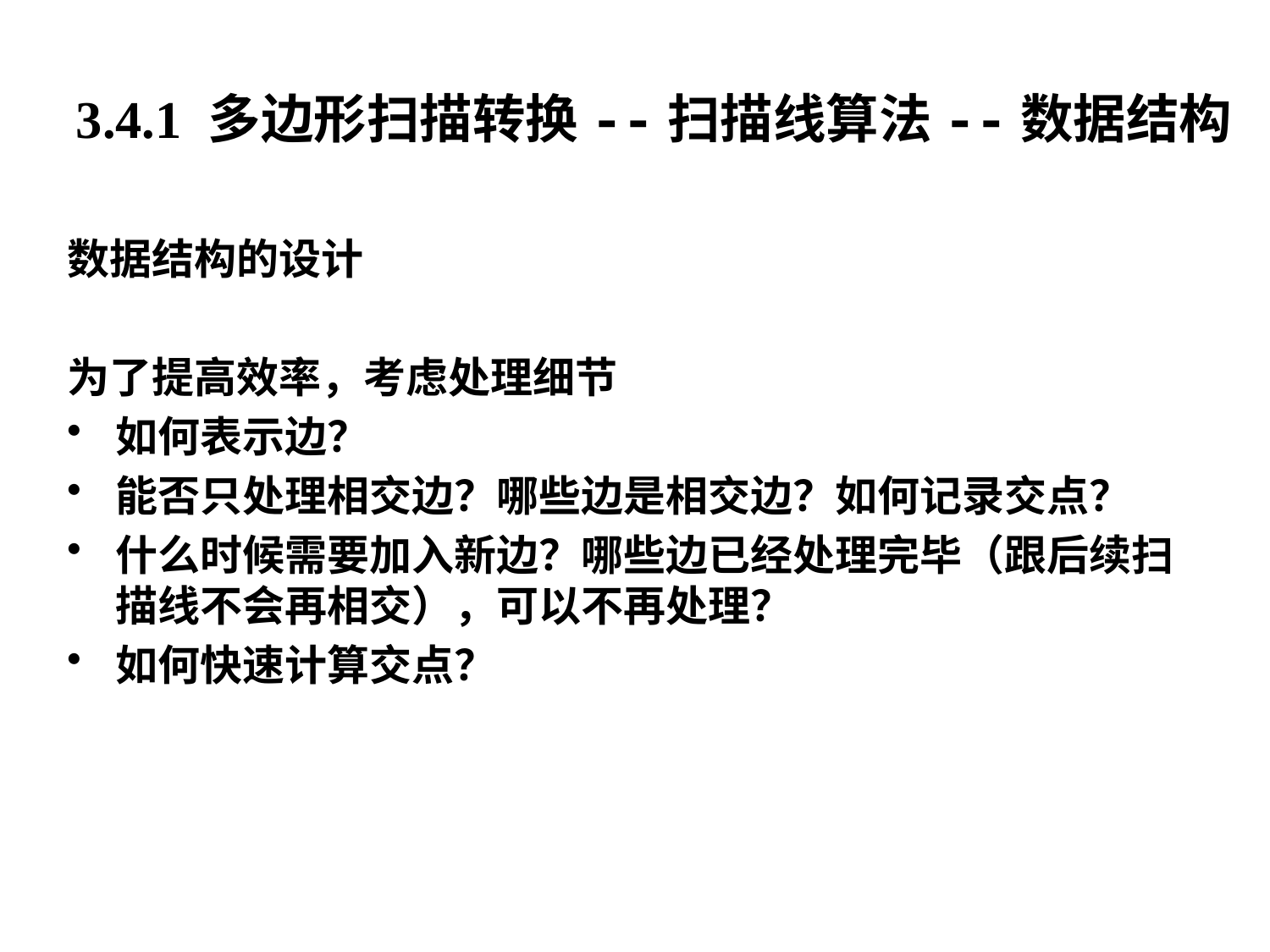

3.4.1 多边形扫描转换--扫描线算法--数据结构
数据结构的设计

为了提高效率，考虑处理细节
如何表示边？
能否只处理相交边？哪些边是相交边？如何记录交点？
什么时候需要加入新边？哪些边已经处理完毕（跟后续扫描线不会再相交），可以不再处理？
如何快速计算交点？